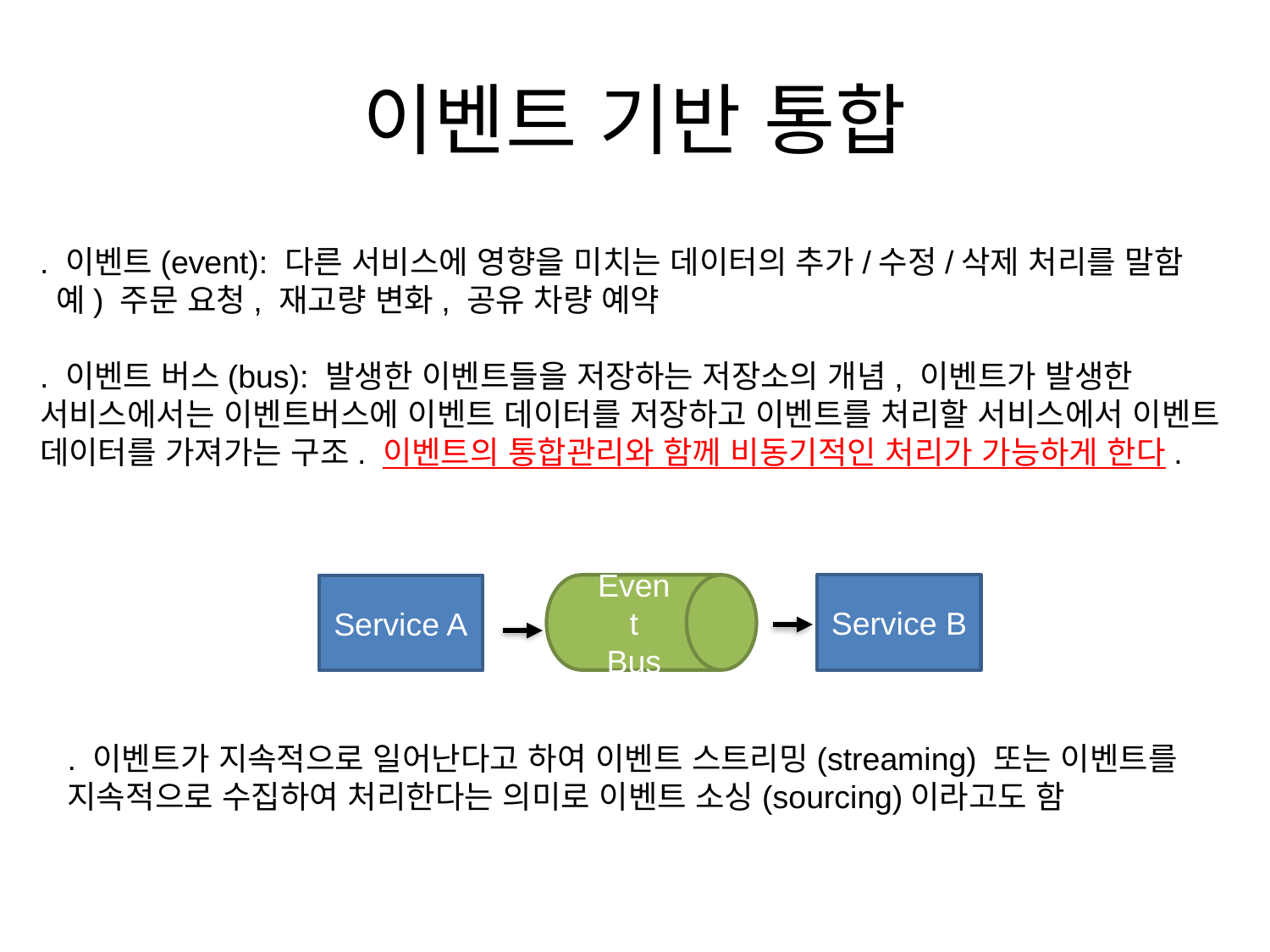

# 이벤트 기반 통합
. 이벤트(event): 다른 서비스에 영향을 미치는 데이터의 추가/수정/삭제 처리를 말함
 예) 주문 요청, 재고량 변화, 공유 차량 예약

. 이벤트 버스(bus): 발생한 이벤트들을 저장하는 저장소의 개념, 이벤트가 발생한 서비스에서는 이벤트버스에 이벤트 데이터를 저장하고 이벤트를 처리할 서비스에서 이벤트 데이터를 가져가는 구조. 이벤트의 통합관리와 함께 비동기적인 처리가 가능하게 한다.
Event
Bus
Service A
Service B
. 이벤트가 지속적으로 일어난다고 하여 이벤트 스트리밍(streaming) 또는 이벤트를 지속적으로 수집하여 처리한다는 의미로 이벤트 소싱(sourcing)이라고도 함